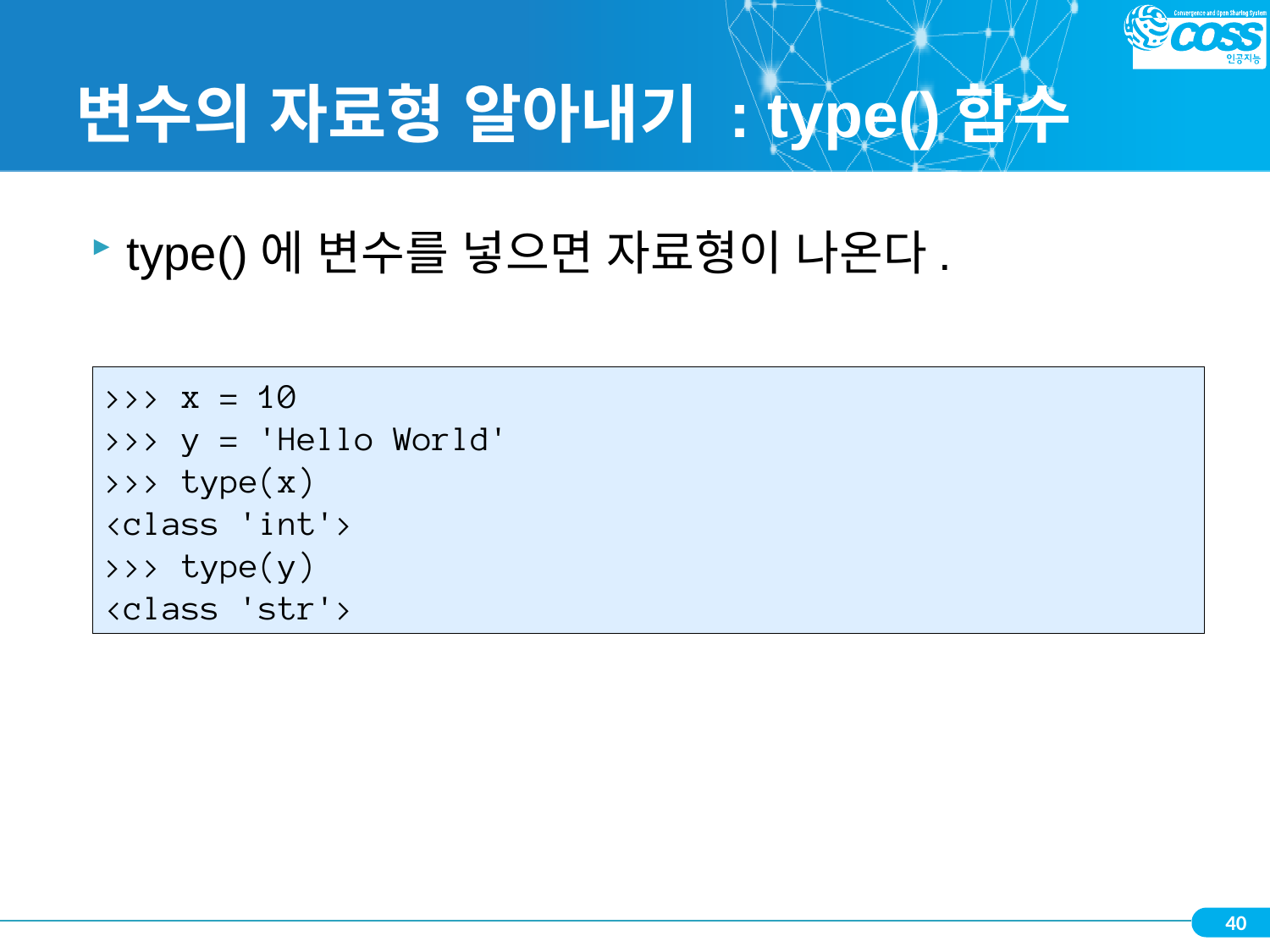

# 변수의 자료형 알아내기 : type()함수
type()에 변수를 넣으면 자료형이 나온다.
>>> x = 10
>>> y = 'Hello World'
>>> type(x)
<class 'int'>
>>> type(y)
<class 'str'>